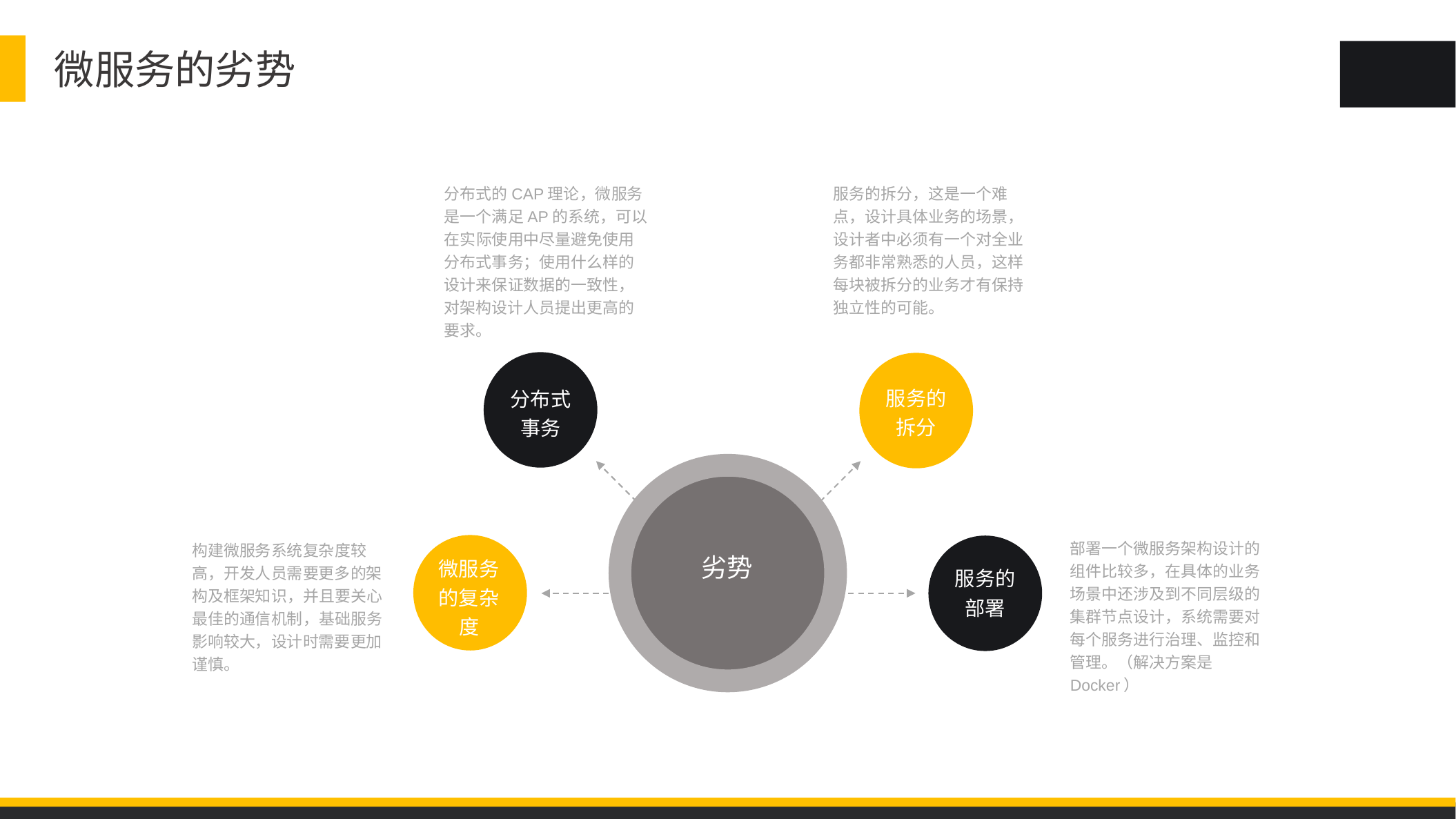

微服务的劣势

服务的拆分，这是一个难点，设计具体业务的场景，设计者中必须有一个对全业务都非常熟悉的人员，这样每块被拆分的业务才有保持独立性的可能。
分布式的CAP理论，微服务是一个满足AP的系统，可以在实际使用中尽量避免使用分布式事务；使用什么样的设计来保证数据的一致性，对架构设计人员提出更高的要求。

服务的拆分
分布式事务

部署一个微服务架构设计的组件比较多，在具体的业务场景中还涉及到不同层级的集群节点设计，系统需要对每个服务进行治理、监控和管理。（解决方案是Docker）

构建微服务系统复杂度较高，开发人员需要更多的架构及框架知识，并且要关心最佳的通信机制，基础服务影响较大，设计时需要更加谨慎。
劣势
微服务的复杂度
服务的部署